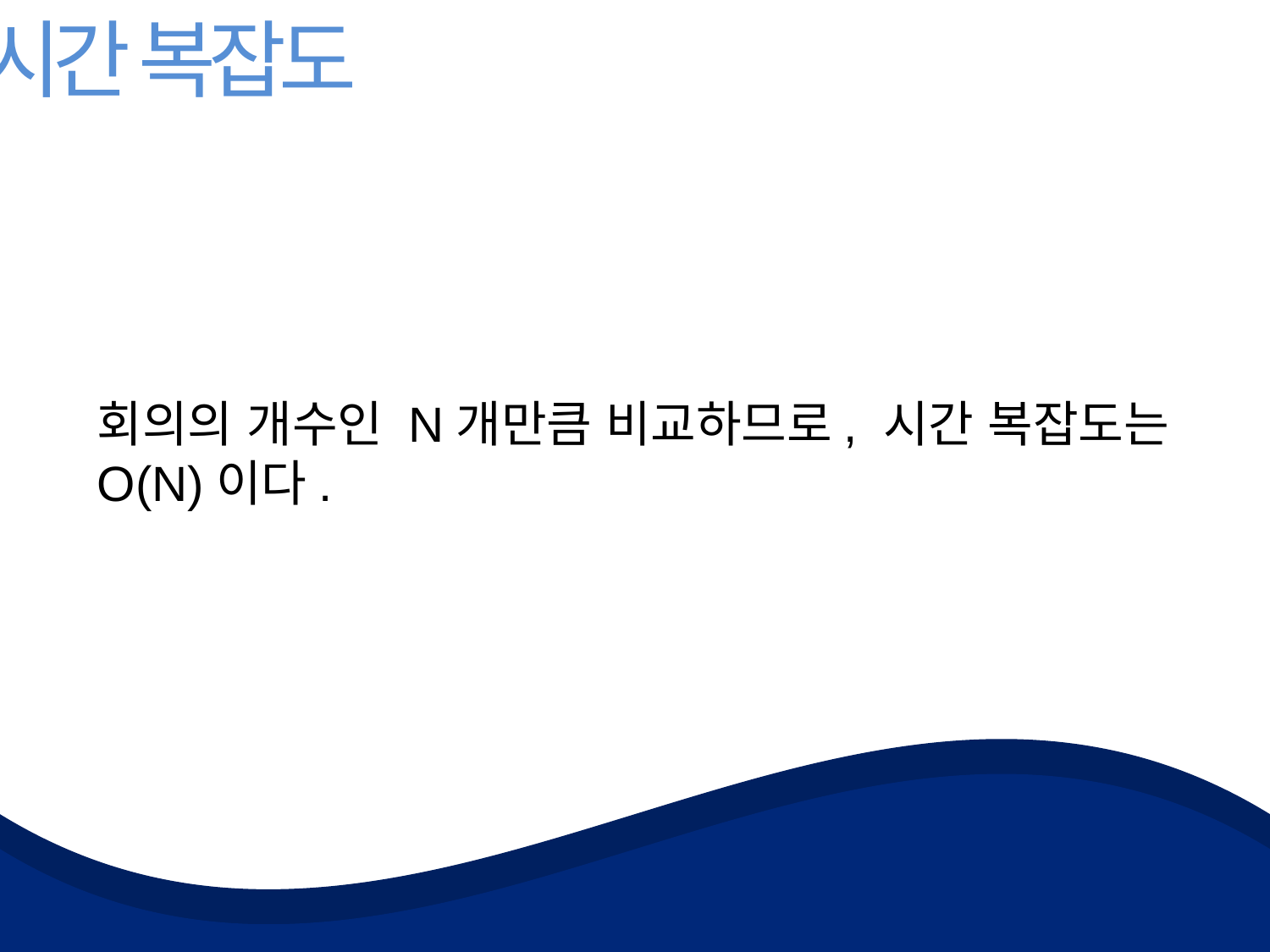

시간 복잡도
회의의 개수인 N개만큼 비교하므로, 시간 복잡도는 O(N)이다.